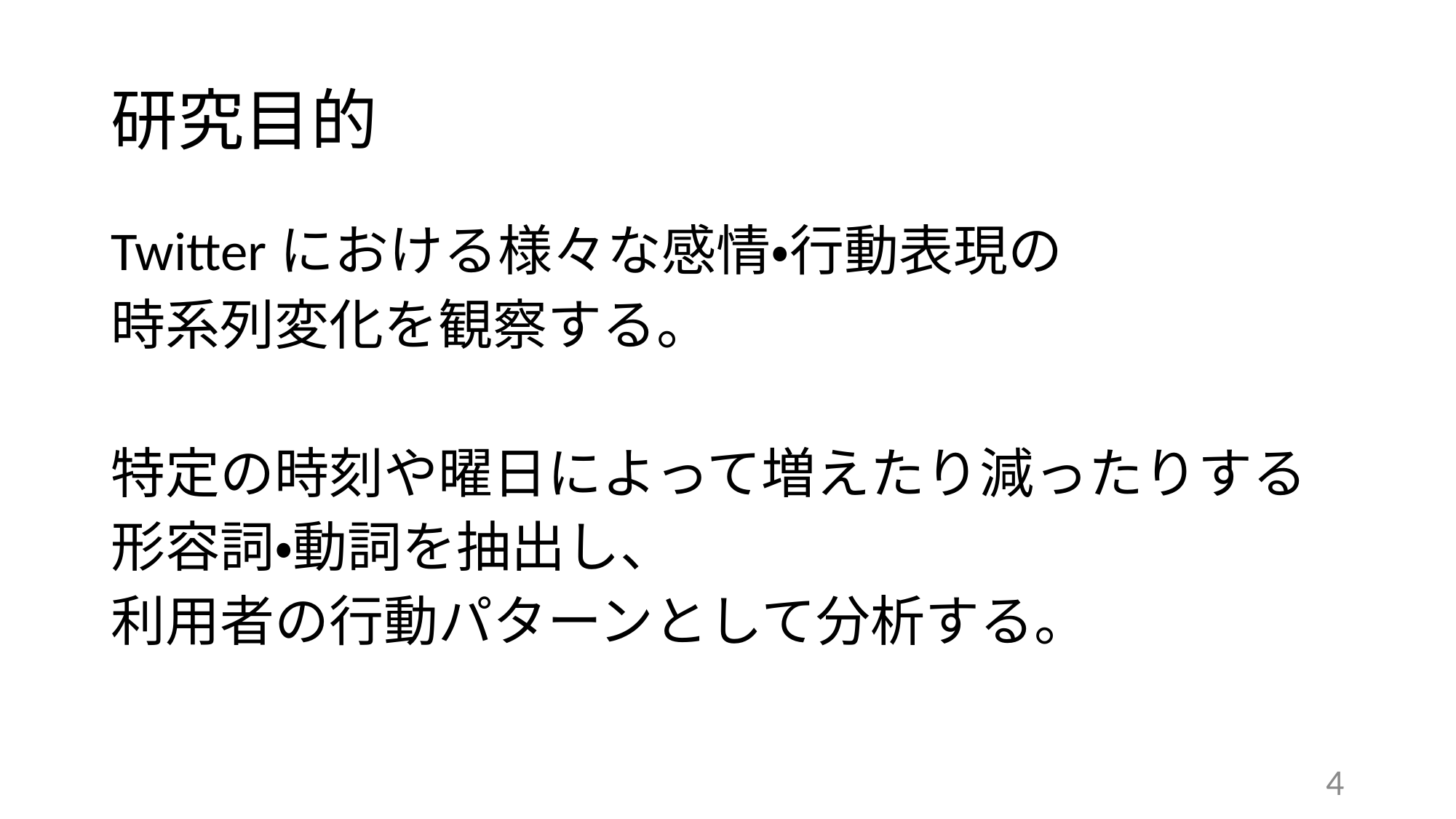

# 研究目的
Twitterにおける様々な感情・行動表現の
時系列変化を観察する。

特定の時刻や曜日によって増えたり減ったりする
形容詞・動詞を抽出し、
利用者の行動パターンとして分析する。
4